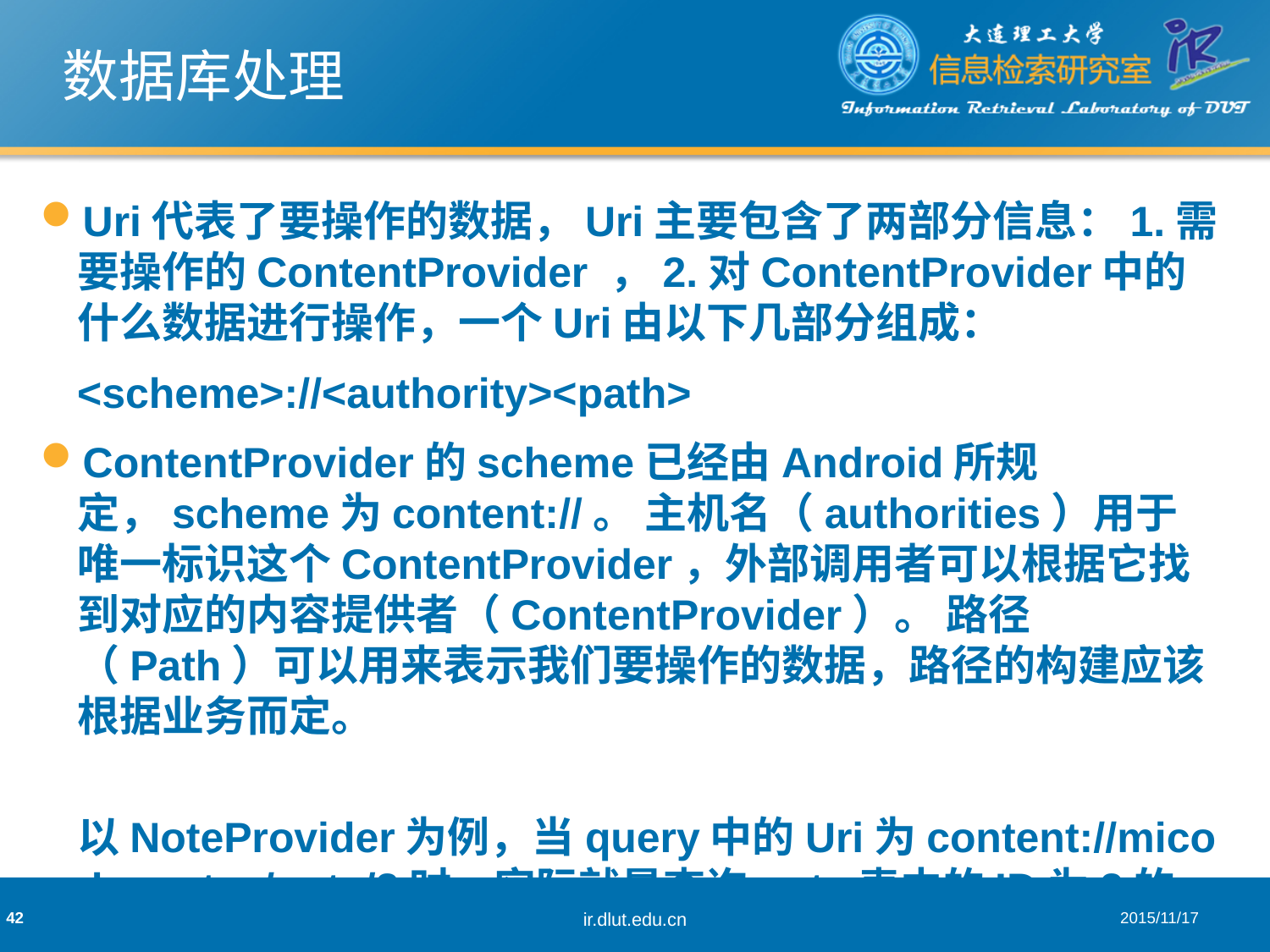

# 数据库处理
Uri代表了要操作的数据，Uri主要包含了两部分信息：1.需要操作的ContentProvider ，2.对ContentProvider中的什么数据进行操作，一个Uri由以下几部分组成：
	<scheme>://<authority><path>
ContentProvider的scheme已经由Android所规定，scheme为content://。 主机名（authorities）用于唯一标识这个ContentProvider，外部调用者可以根据它找到对应的内容提供者（ContentProvider）。 路径（Path）可以用来表示我们要操作的数据，路径的构建应该根据业务而定。
   以NoteProvider为例，当query中的Uri为content://micode_notes/note/2时，实际就是查询note表中的ID为2的记录 。